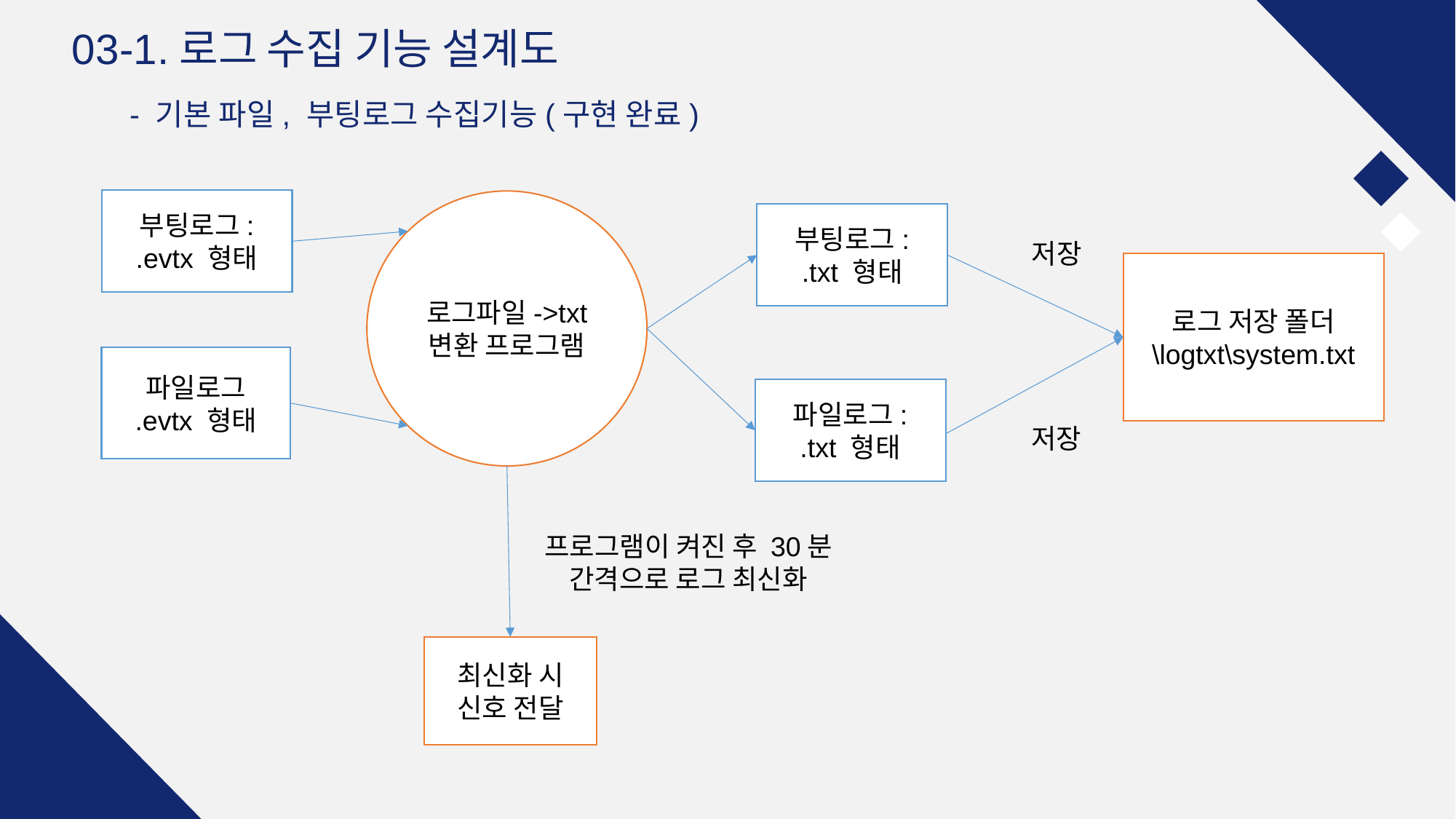

03-1.로그 수집 기능 설계도
- 기본 파일, 부팅로그 수집기능(구현 완료)

부팅로그:
.evtx 형태
로그파일->txt
변환 프로그램
부팅로그:
.txt 형태

저장
로그 저장 폴더
\logtxt\system.txt
파일로그
.evtx 형태
파일로그:
.txt 형태
저장
프로그램이 켜진 후 30분 간격으로 로그 최신화

최신화 시 신호 전달